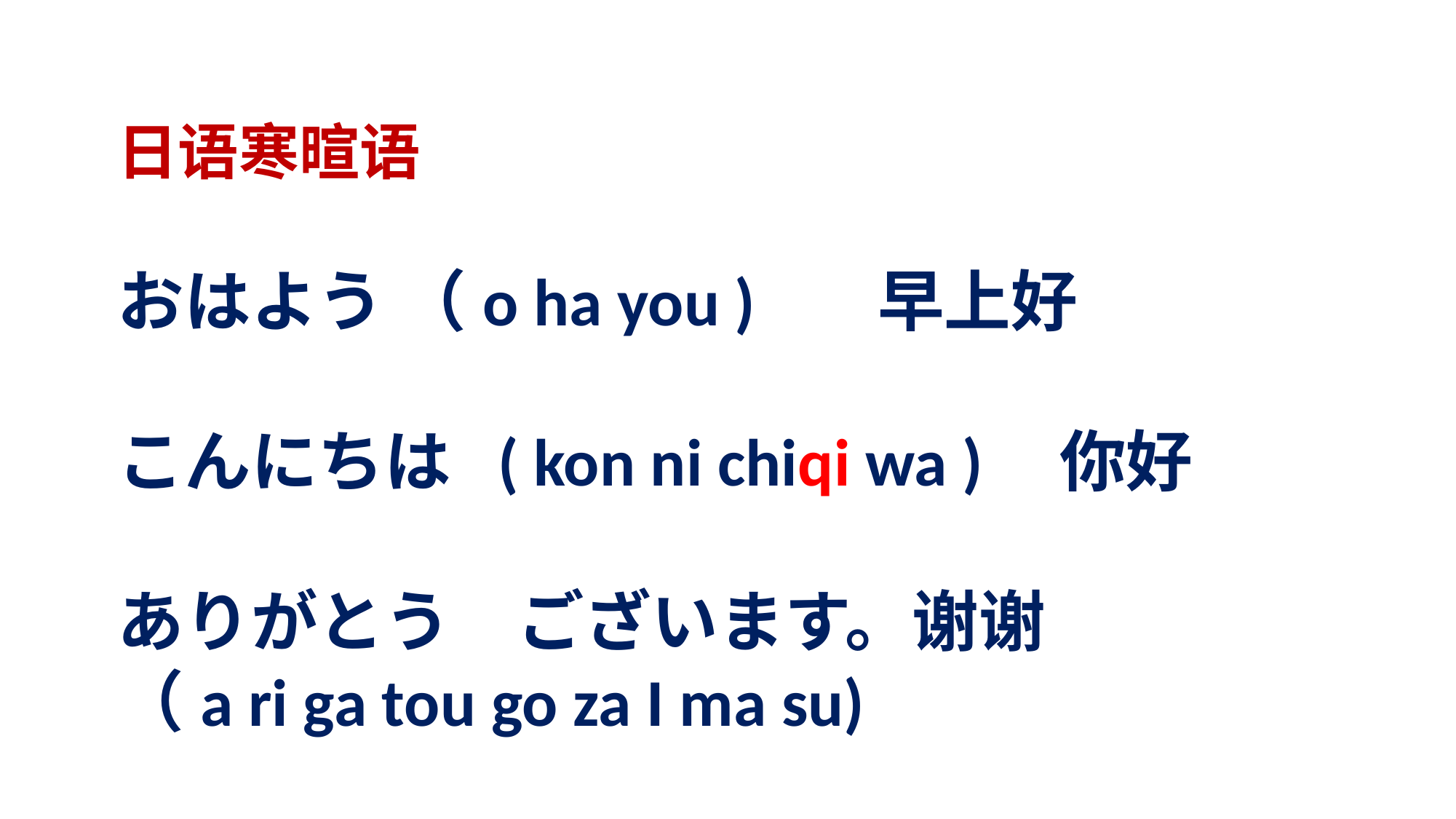

日语寒暄语

おはよう （o ha you )       早上好

こんにちは  ( kon ni chiqi wa )    你好

ありがとう　ございます。谢谢
（a ri ga tou go za I ma su)